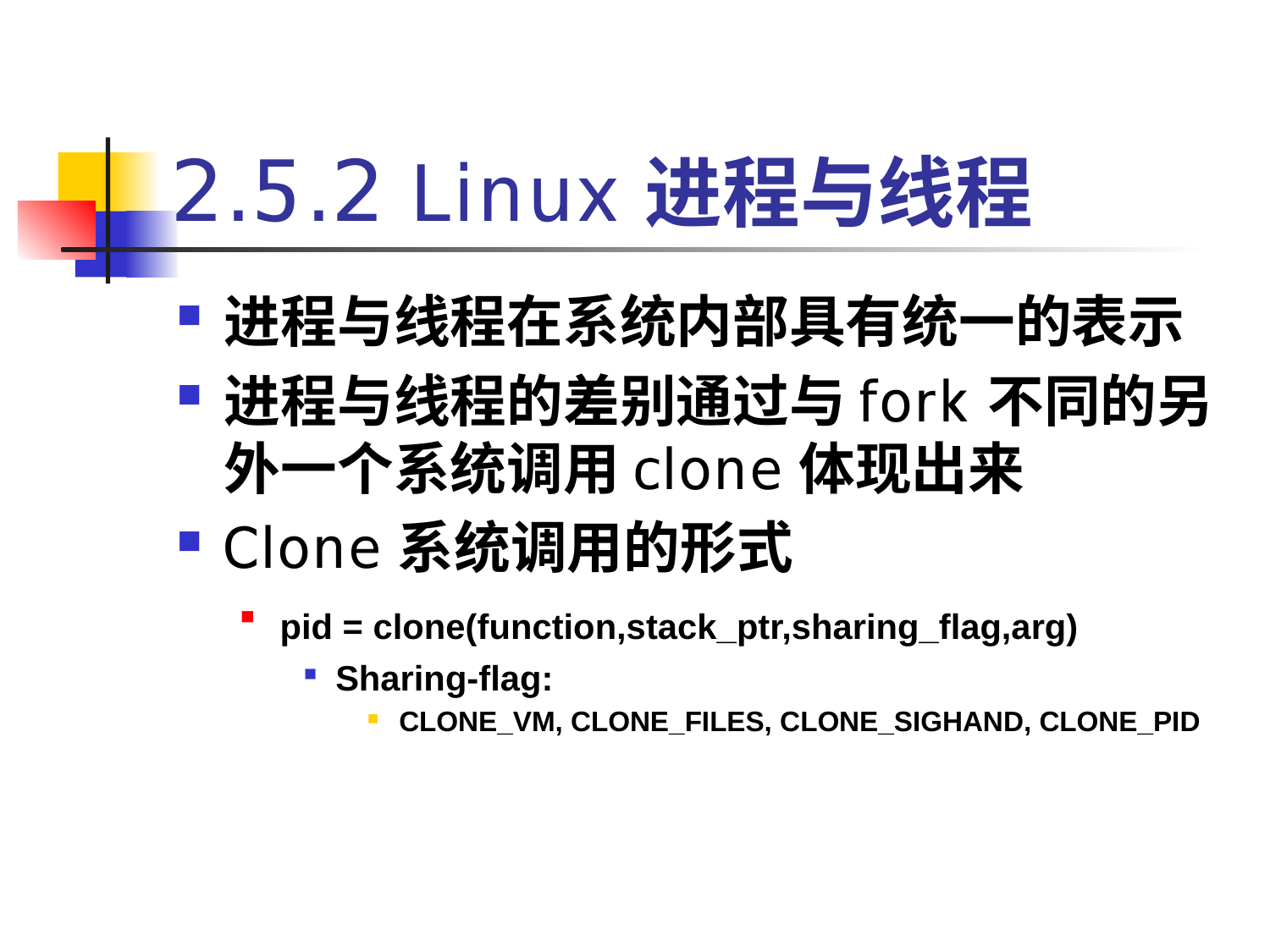

# 2.5.2 Linux进程与线程
进程与线程在系统内部具有统一的表示
进程与线程的差别通过与fork不同的另外一个系统调用clone体现出来
Clone系统调用的形式
pid = clone(function,stack_ptr,sharing_flag,arg)
Sharing-flag:
CLONE_VM, CLONE_FILES, CLONE_SIGHAND, CLONE_PID